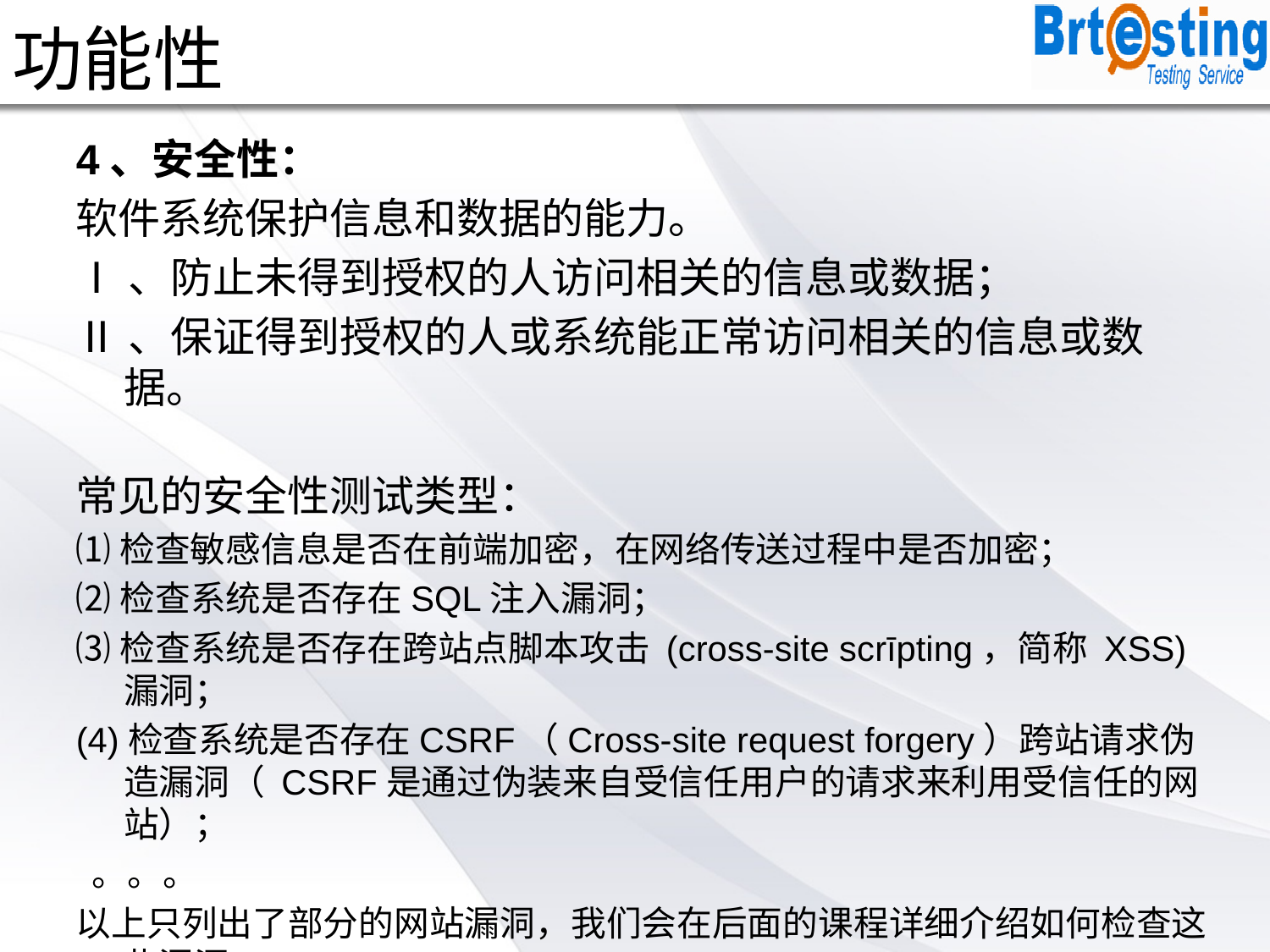

功能性
4、安全性：
软件系统保护信息和数据的能力。
Ⅰ、防止未得到授权的人访问相关的信息或数据；
Ⅱ、保证得到授权的人或系统能正常访问相关的信息或数据。

常见的安全性测试类型：
⑴检查敏感信息是否在前端加密，在网络传送过程中是否加密；
⑵检查系统是否存在SQL注入漏洞；
⑶检查系统是否存在跨站点脚本攻击 (cross-site scrīpting，简称 XSS)漏洞；
(4)检查系统是否存在CSRF（Cross-site request forgery）跨站请求伪造漏洞（ CSRF是通过伪装来自受信任用户的请求来利用受信任的网站）；
 。。。
以上只列出了部分的网站漏洞，我们会在后面的课程详细介绍如何检查这些漏洞。